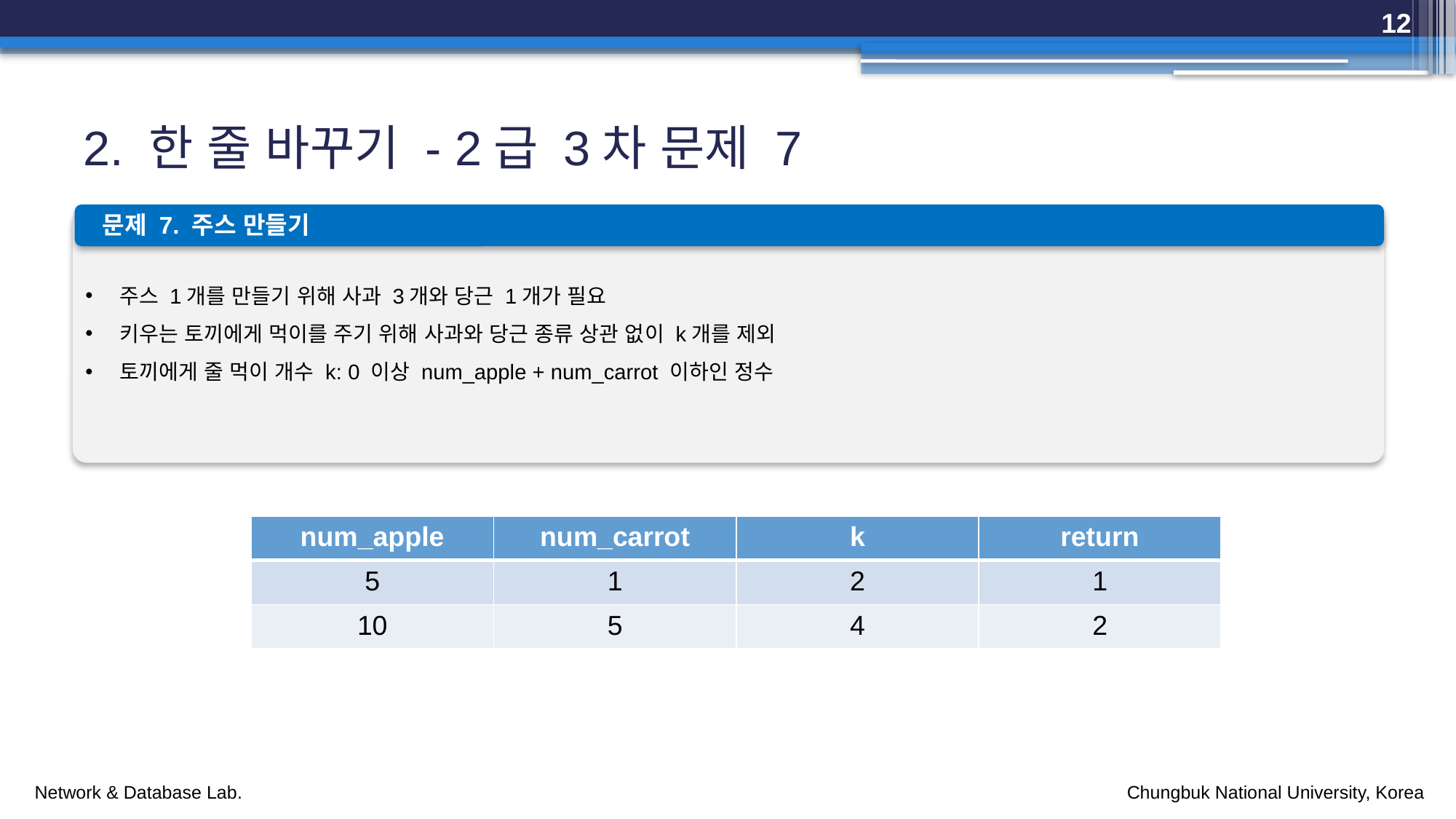

12
# 2. 한 줄 바꾸기 - 2급 3차 문제 7

문제 7. 주스 만들기

주스 1개를 만들기 위해 사과 3개와 당근 1개가 필요
키우는 토끼에게 먹이를 주기 위해 사과와 당근 종류 상관 없이 k개를 제외
토끼에게 줄 먹이 개수 k: 0 이상 num_apple + num_carrot 이하인 정수
| num\_apple | num\_carrot | k | return |
| --- | --- | --- | --- |
| 5 | 1 | 2 | 1 |
| 10 | 5 | 4 | 2 |